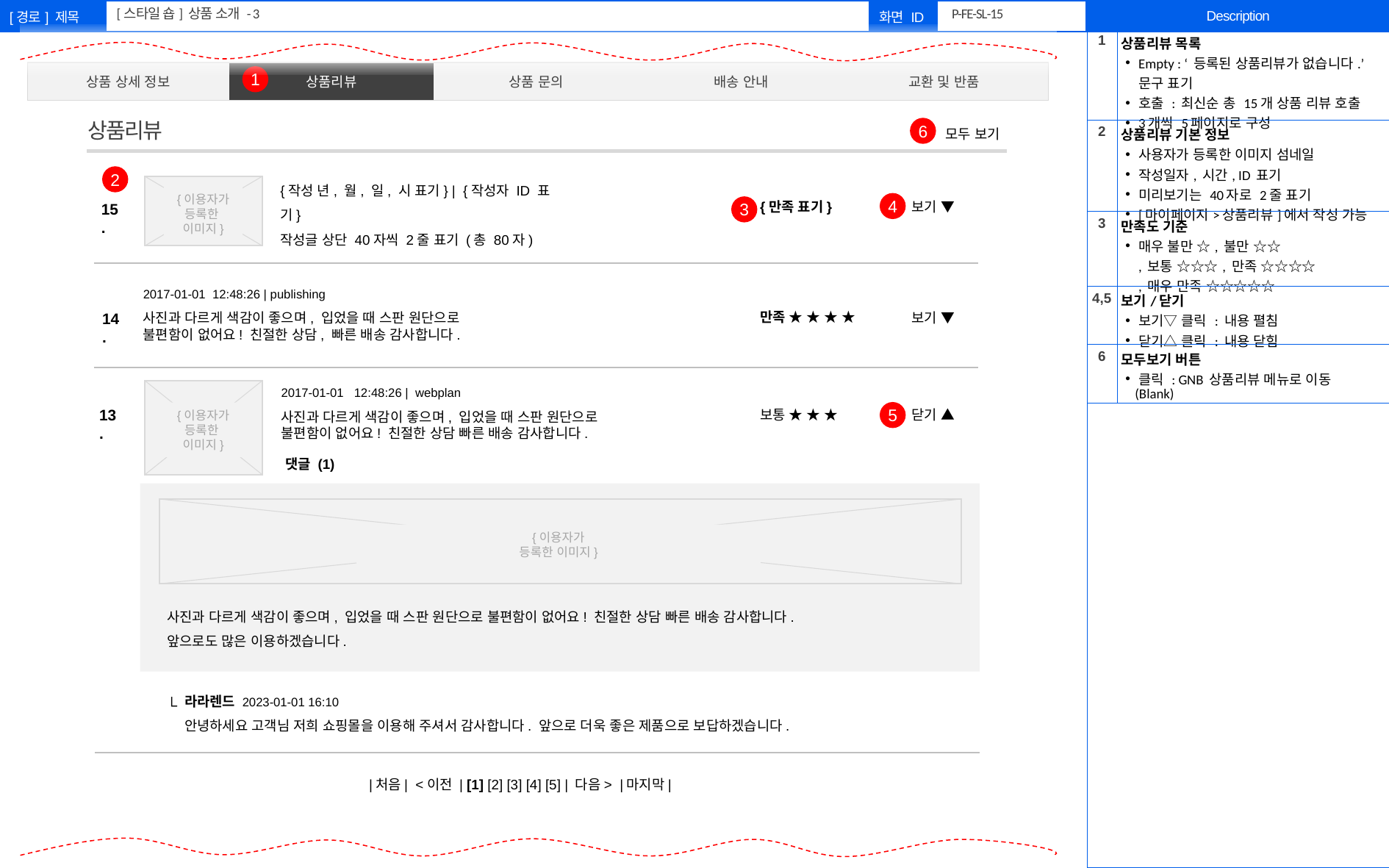

[스타일 숍] 상품 소개 - 3
# P-FE-SL-15

| 1 | 상품리뷰 목록 Empty : ‘ 등록된 상품리뷰가 없습니다.’ 문구 표기 호출 : 최신순 총 15개 상품 리뷰 호출 3개씩 5페이지로 구성 |
| --- | --- |
| 2 | 상품리뷰 기본 정보 사용자가 등록한 이미지 섬네일 작성일자, 시간, ID 표기 미리보기는 40자로 2줄 표기 [마이페이지>상품리뷰]에서 작성 가능 |
| 3 | 만족도 기준 매우 불만 ☆, 불만 ☆☆ , 보통 ☆☆☆, 만족 ☆☆☆☆ , 매우 만족 ☆☆☆☆☆ |
| 4,5 | 보기/닫기 보기▽ 클릭 : 내용 펼침 닫기△ 클릭 : 내용 닫힘 |
| 6 | 모두보기 버튼 클릭 : GNB 상품리뷰 메뉴로 이동 (Blank) |
|  |  |
| 상품 상세 정보 | 상품리뷰 | 상품 문의 | 배송 안내 | 교환 및 반품 |
| --- | --- | --- | --- | --- |
1
상품리뷰
6
모두 보기
2
{작성 년, 월, 일, 시 표기} |  {작성자 ID 표기}
작성글 상단 40자씩 2줄 표기 (총 80자)

{이용자가
등록한
이미지}
{만족 표기}
보기 ▼
4
15.
3
2017-01-01  12:48:26 | publishing
사진과 다르게 색감이 좋으며, 입었을 때 스판 원단으로
불편함이 없어요! 친절한 상담, 빠른 배송 감사합니다.
만족 ★ ★ ★ ★
14.
보기 ▼
2017-01-01   12:48:26 |  webplan
사진과 다르게 색감이 좋으며, 입었을 때 스판 원단으로
불편함이 없어요! 친절한 상담 빠른 배송 감사합니다.

{이용자가
등록한
이미지}
13.
보통 ★ ★ ★
닫기 ▲
5
댓글 (1)

{이용자가
등록한 이미지}
사진과 다르게 색감이 좋으며, 입었을 때 스판 원단으로 불편함이 없어요! 친절한 상담 빠른 배송 감사합니다.
앞으로도 많은 이용하겠습니다.
라라렌드 2023-01-01 16:10
안녕하세요 고객님 저희 쇼핑몰을 이용해 주셔서 감사합니다. 앞으로 더욱 좋은 제품으로 보답하겠습니다.
└
|처음|  <이전 | [1] [2] [3] [4] [5] | 다음>  |마지막|